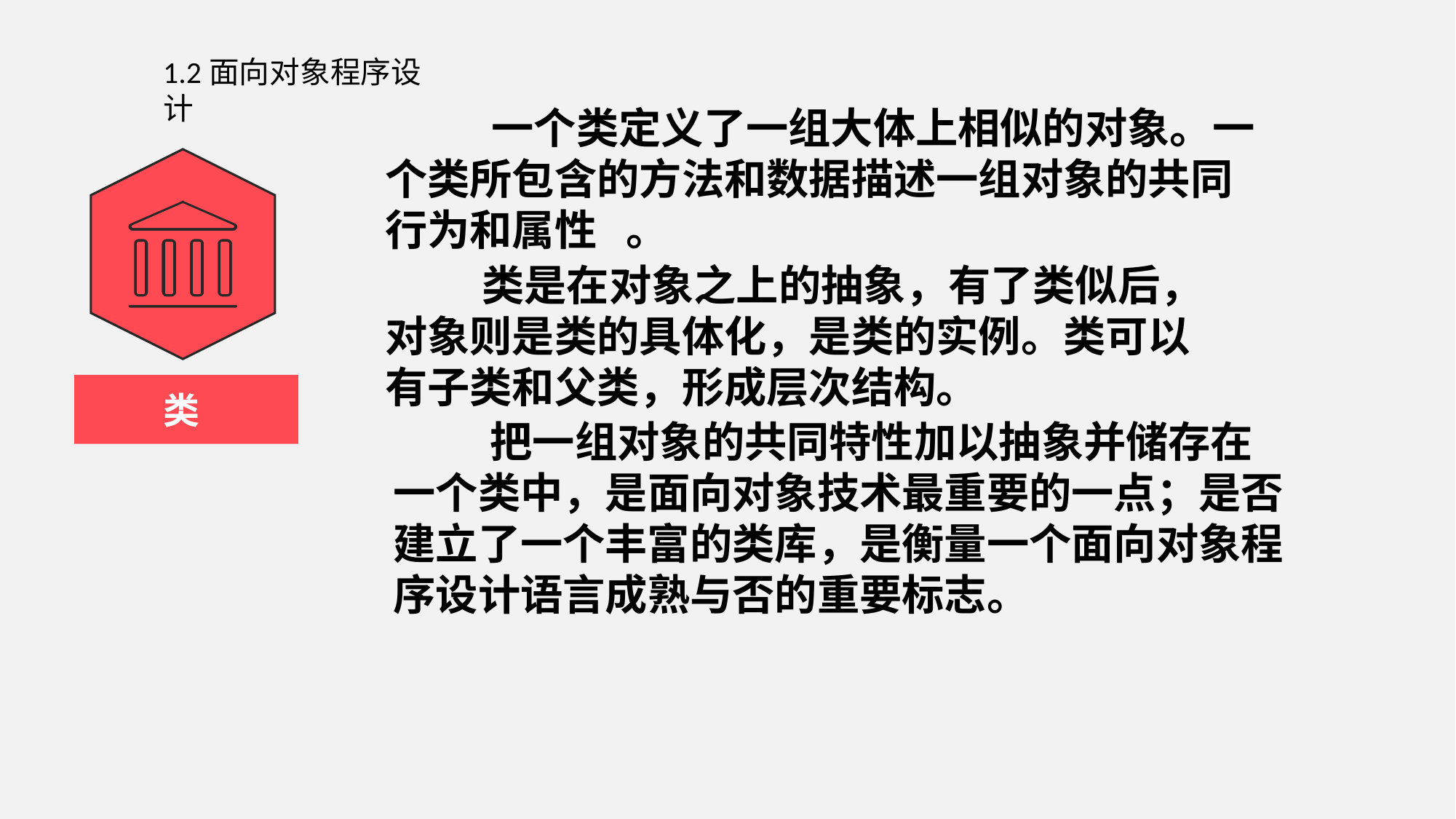

1.2面向对象程序设计
          一个类定义了一组大体上相似的对象。一个类所包含的方法和数据描述一组对象的共同行为和属性   。

         类是在对象之上的抽象，有了类似后，对象则是类的具体化，是类的实例。类可以有子类和父类，形成层次结构。

类
         把一组对象的共同特性加以抽象并储存在一个类中，是面向对象技术最重要的一点；是否建立了一个丰富的类库，是衡量一个面向对象程序设计语言成熟与否的重要标志。